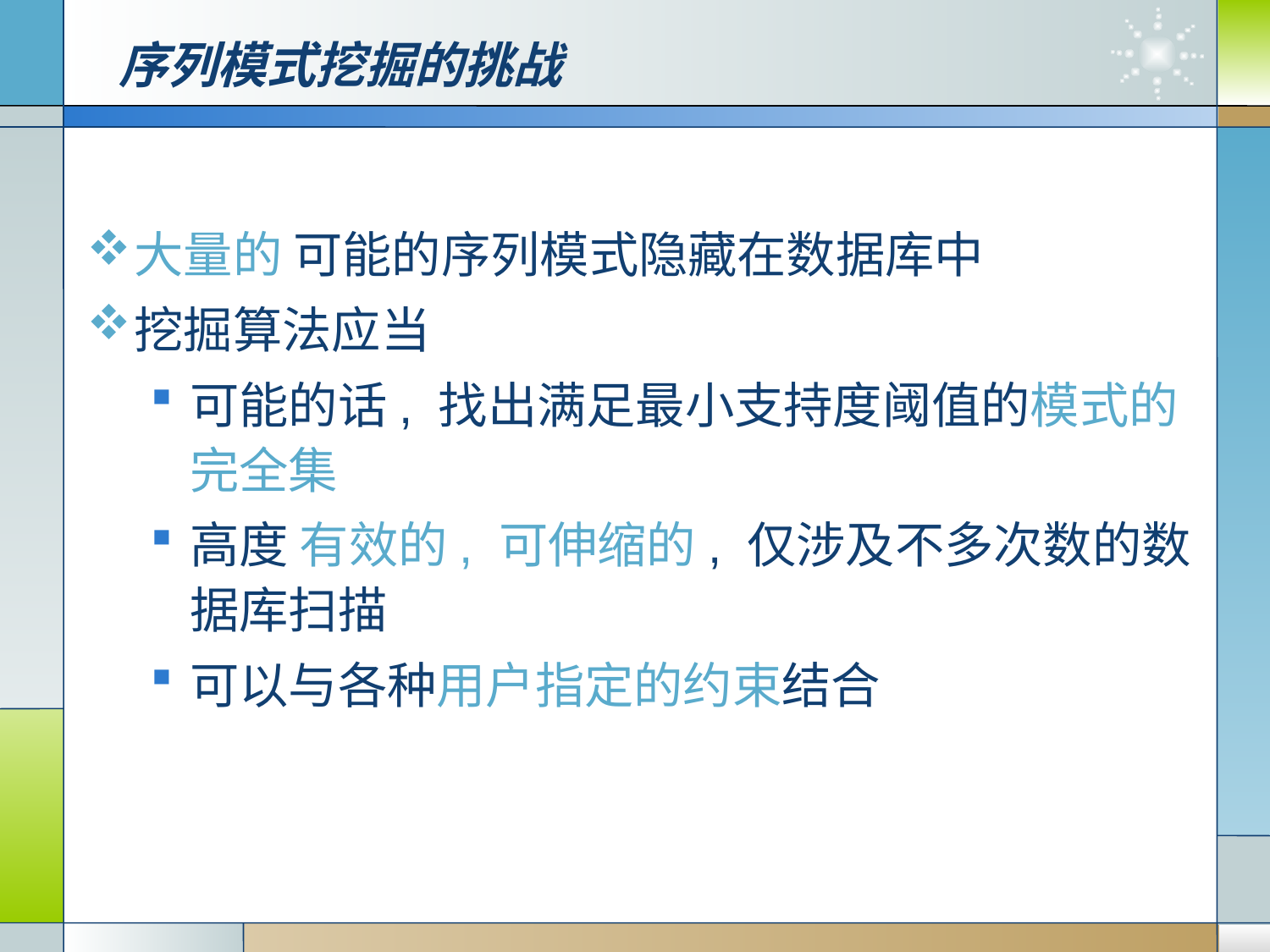

# 序列模式挖掘的挑战
大量的 可能的序列模式隐藏在数据库中
挖掘算法应当
可能的话, 找出满足最小支持度阈值的模式的完全集
高度 有效的, 可伸缩的, 仅涉及不多次数的数据库扫描
可以与各种用户指定的约束结合